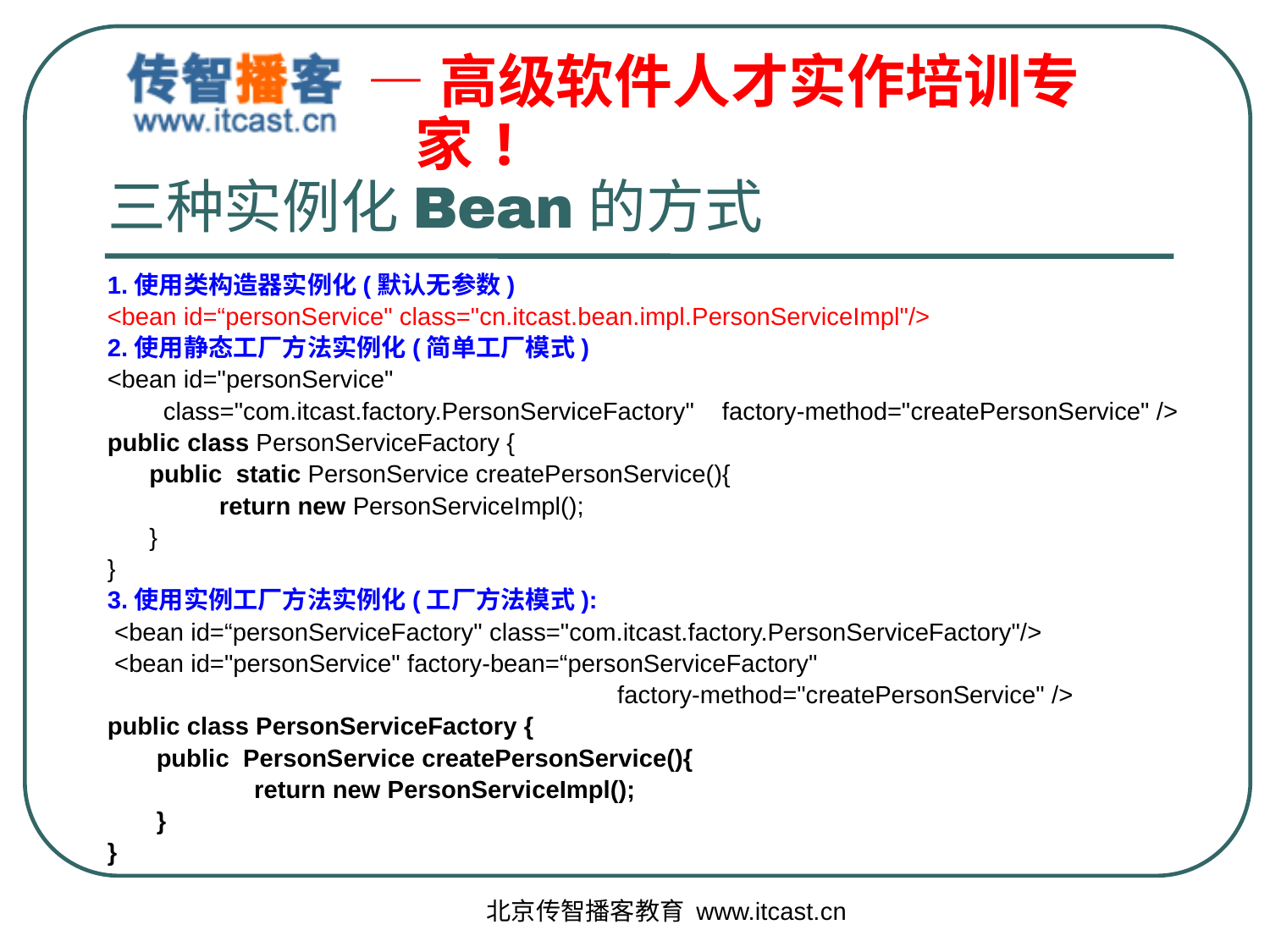

# 三种实例化Bean的方式
1.使用类构造器实例化(默认无参数)
<bean id=“personService" class="cn.itcast.bean.impl.PersonServiceImpl"/>
2.使用静态工厂方法实例化(简单工厂模式)
<bean id="personService"
        class="com.itcast.factory.PersonServiceFactory"    factory-method="createPersonService" />
public class PersonServiceFactory {
      public  static PersonService createPersonService(){
                return new PersonServiceImpl();
      }
}
3.使用实例工厂方法实例化(工厂方法模式):
 <bean id=“personServiceFactory" class="com.itcast.factory.PersonServiceFactory"/>
 <bean id="personService" factory-bean=“personServiceFactory"
                                                                         factory-method="createPersonService" />
public class PersonServiceFactory {
       public  PersonService createPersonService(){
                     return new PersonServiceImpl();
       }
}

北京传智播客教育 www.itcast.cn